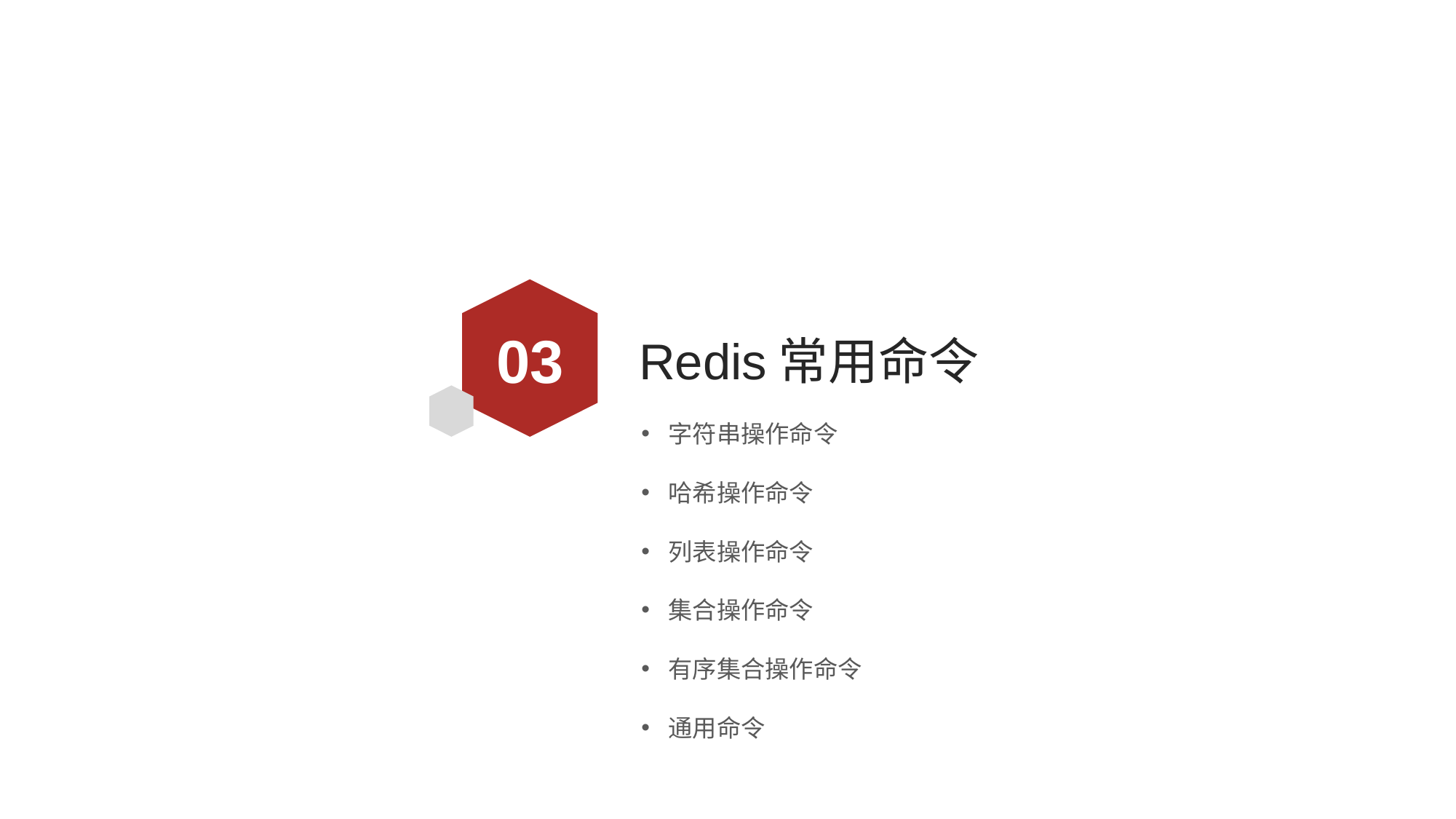

03
# Redis常用命令
字符串操作命令
哈希操作命令
列表操作命令
集合操作命令
有序集合操作命令
通用命令